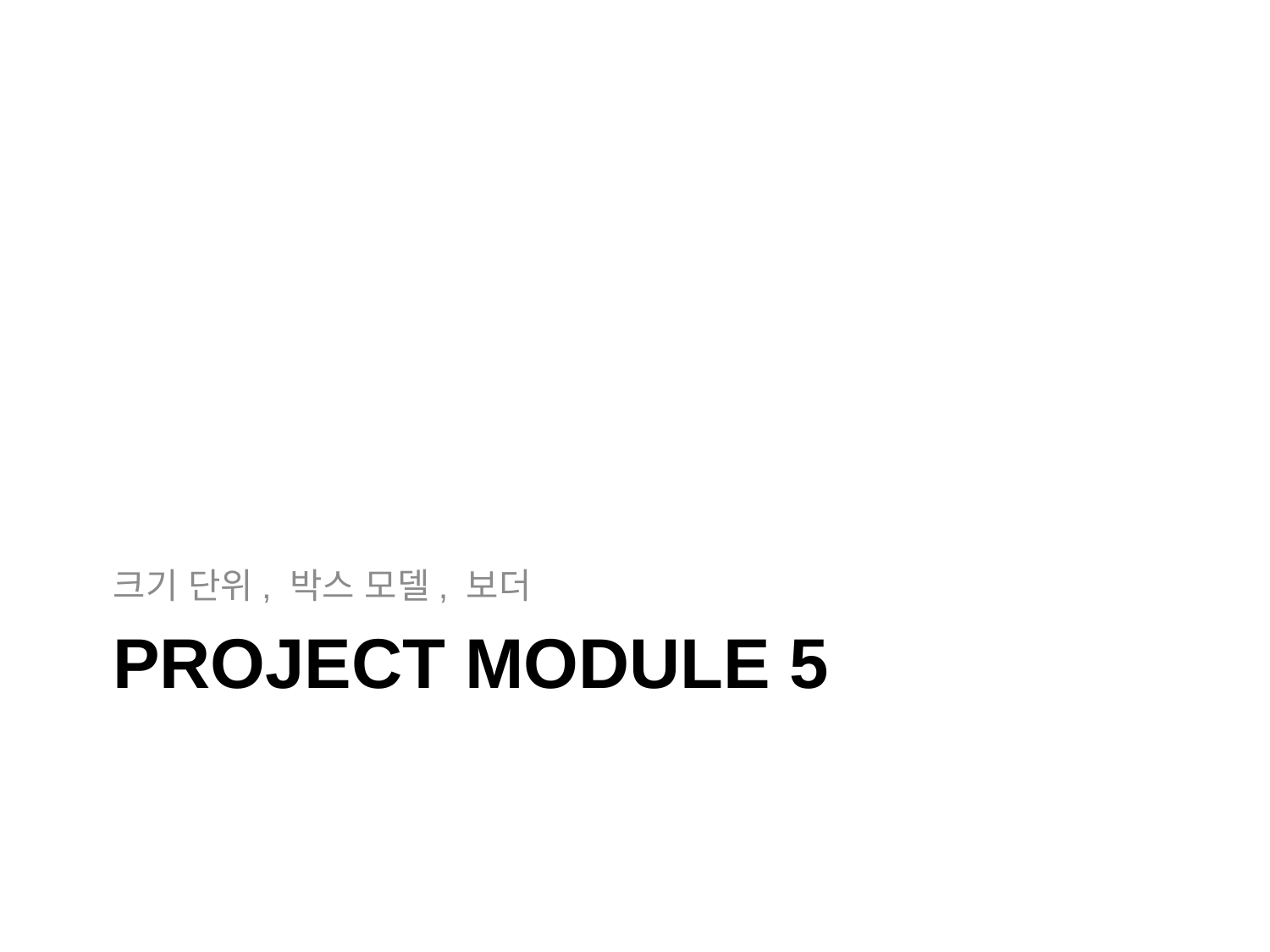

크기 단위, 박스 모델, 보더
# ProJect Module 5